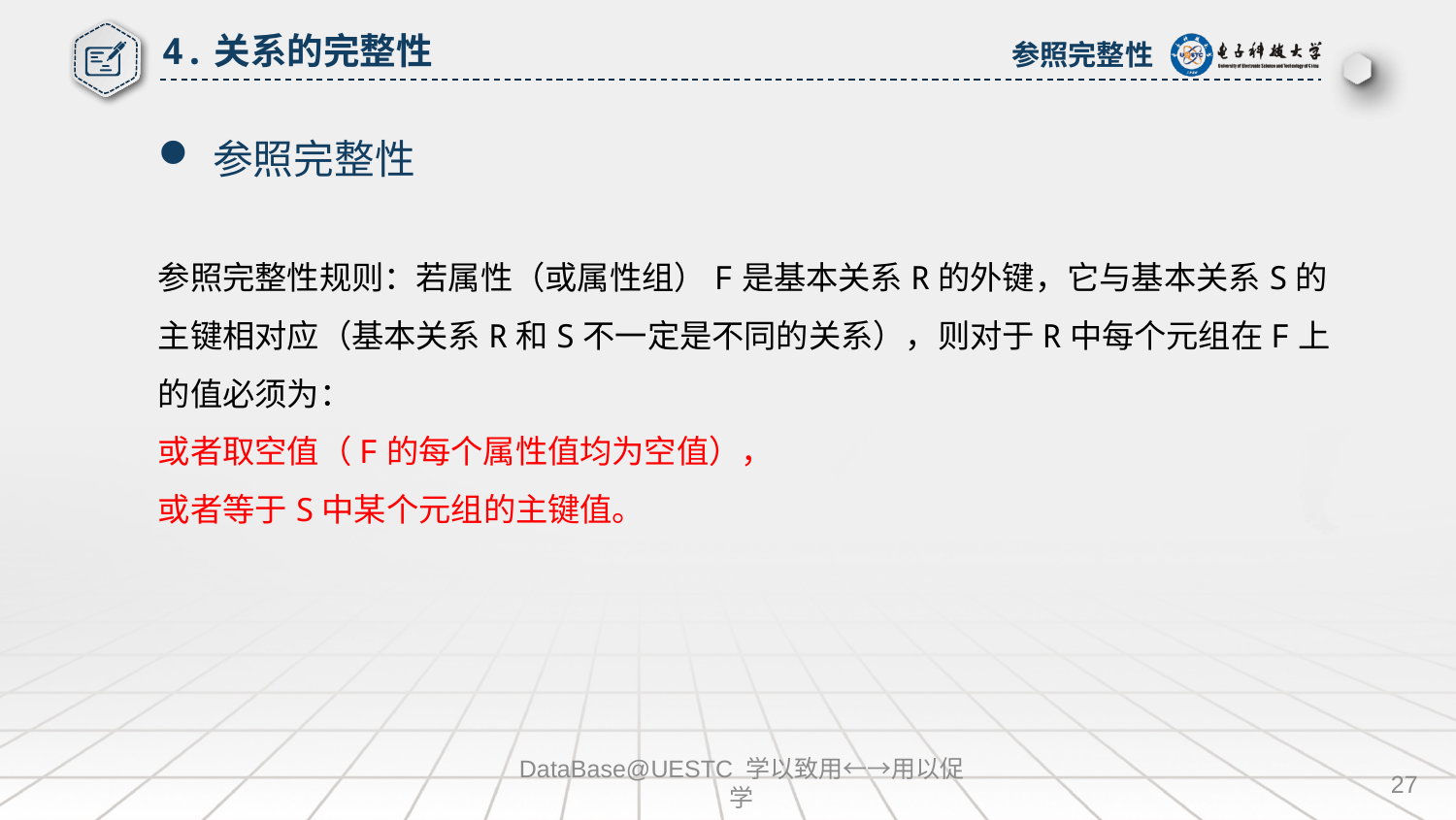

4.关系的完整性
参照完整性
参照完整性

参照完整性规则：若属性（或属性组）F是基本关系R的外键，它与基本关系S的主键相对应（基本关系R和S不一定是不同的关系），则对于R中每个元组在F上的值必须为：
或者取空值（F的每个属性值均为空值），
或者等于S中某个元组的主键值。

DataBase@UESTC 学以致用←→用以促学
27